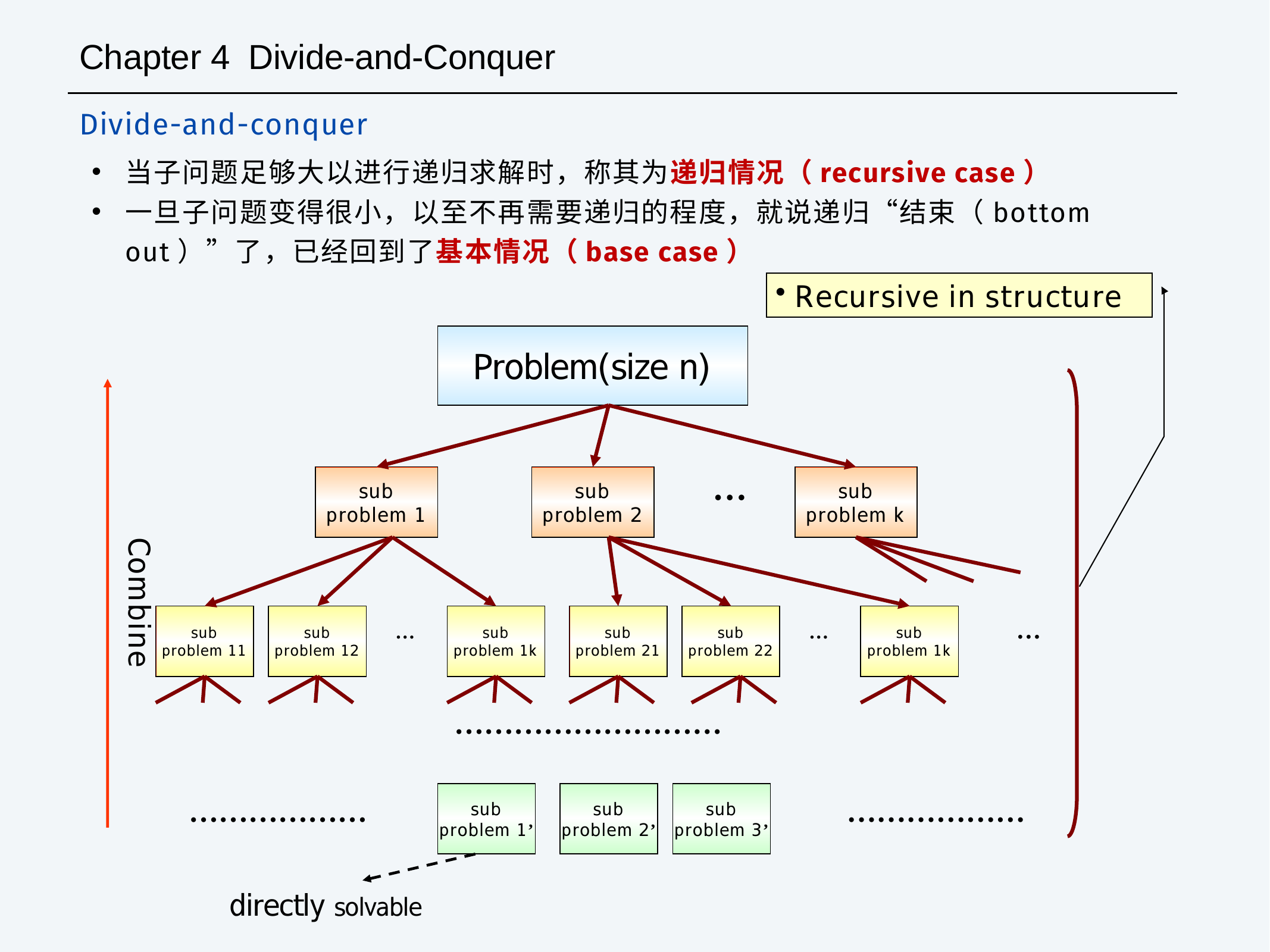

# Chapter 4  Divide-and-Conquer

Divide-and-conquer
当子问题足够大以进行递归求解时，称其为递归情况（recursive case）
一旦子问题变得很小，以至不再需要递归的程度，就说递归“结束（bottom out）”了，已经回到了基本情况（base case）
 Recursive in structure
Problem(size n)

Combine
…
sub
problem 1
sub
problem 2
sub
problem k
sub
problem 11
sub
problem 12
sub
problem 1k
sub
problem 21
sub
problem 22
sub
problem 1k
…
…
…
………………………
sub
problem 1’
sub
problem 2’
sub
problem 3’
………………
………………

directly solvable